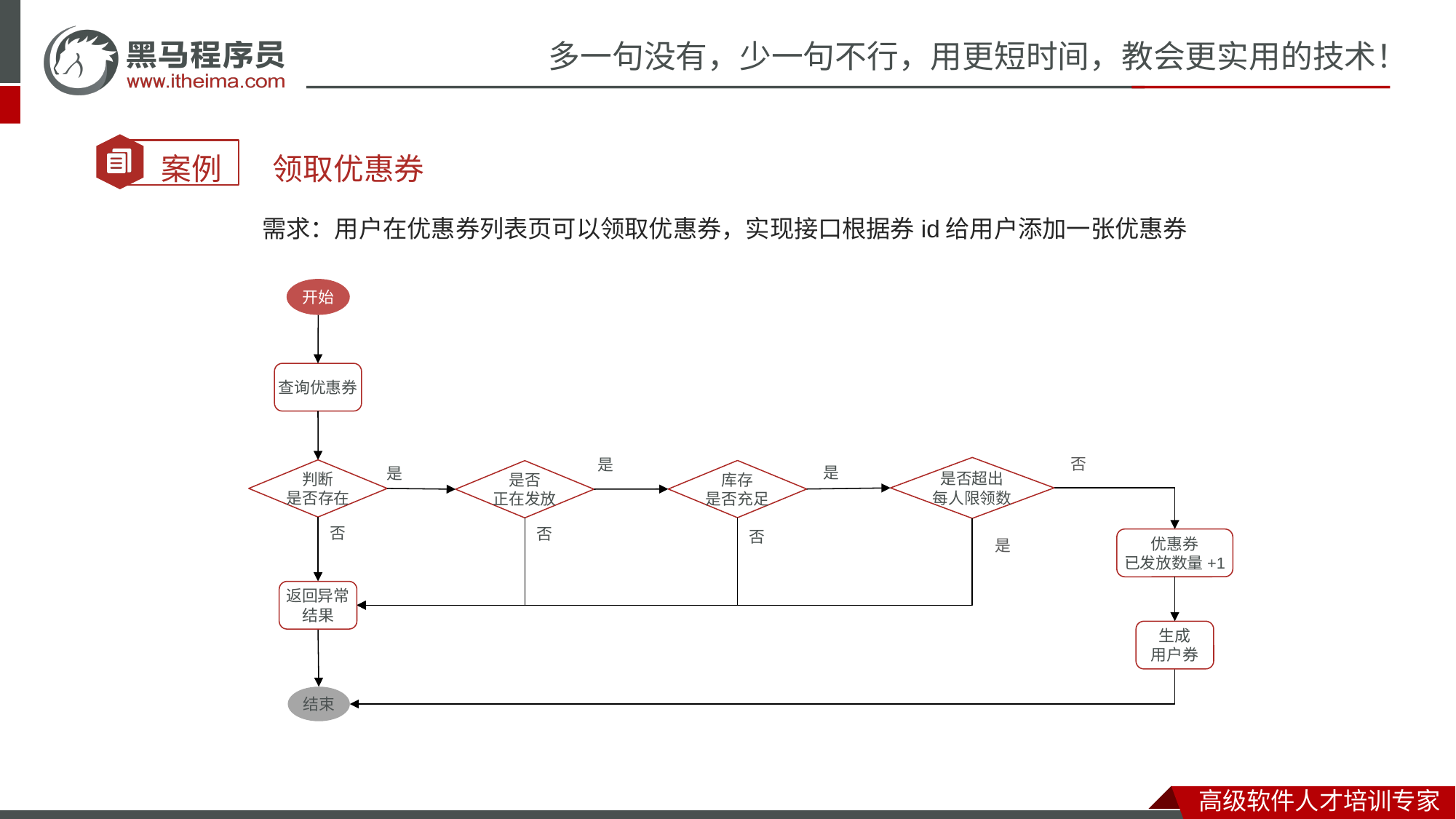

领取优惠券
需求：用户在优惠券列表页可以领取优惠券，实现接口根据券id给用户添加一张优惠券
开始
| 参数 | 说明 |
| --- | --- |
| 请求方式 |  |
| 请求路径 |  |
| 请求参数 |  |
| 返回值 |  |
| 描述 |  |
GET
查询优惠券
/coupons/{id}/receive
否
是
路径占位符，优惠券id
是否超出
每人限领数
是
是
判断
是否存在
库存
是否充足
是否
正在发放
无
否
否
否
优惠券
已发放数量+1
是
注意校验优惠券信息：
优惠券发放时间
优惠券库存
每人限领数量
返回异常结果
生成
用户券
结束